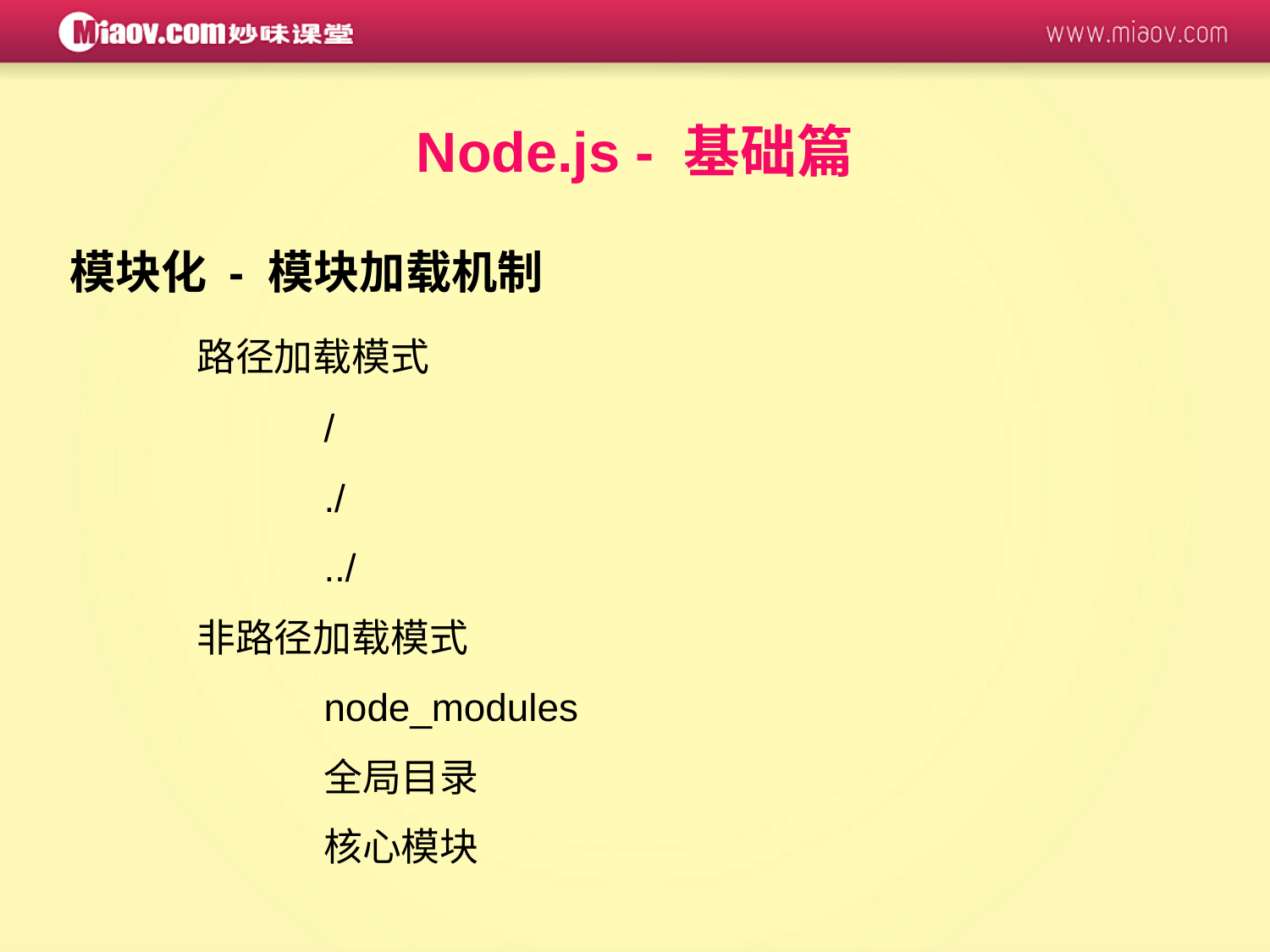

Node.js - 基础篇
模块化 - 模块加载机制
	路径加载模式
		/
		./
		../
	非路径加载模式
		node_modules
		全局目录
		核心模块